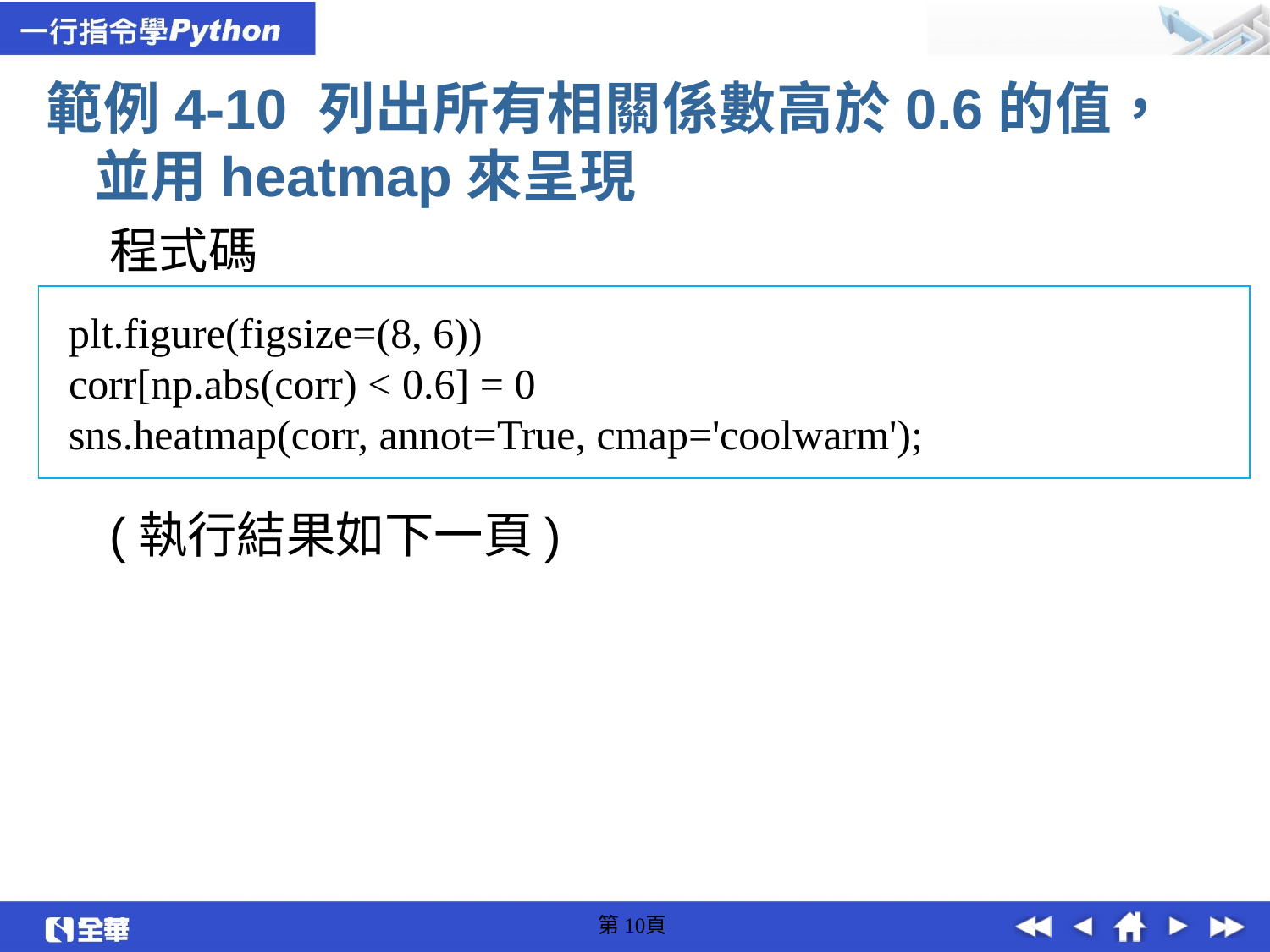

範例4-10 列出所有相關係數高於0.6的值，並用heatmap來呈現
程式碼

(執行結果如下一頁)

plt.figure(figsize=(8, 6))
corr[np.abs(corr) < 0.6] = 0
sns.heatmap(corr, annot=True, cmap='coolwarm');